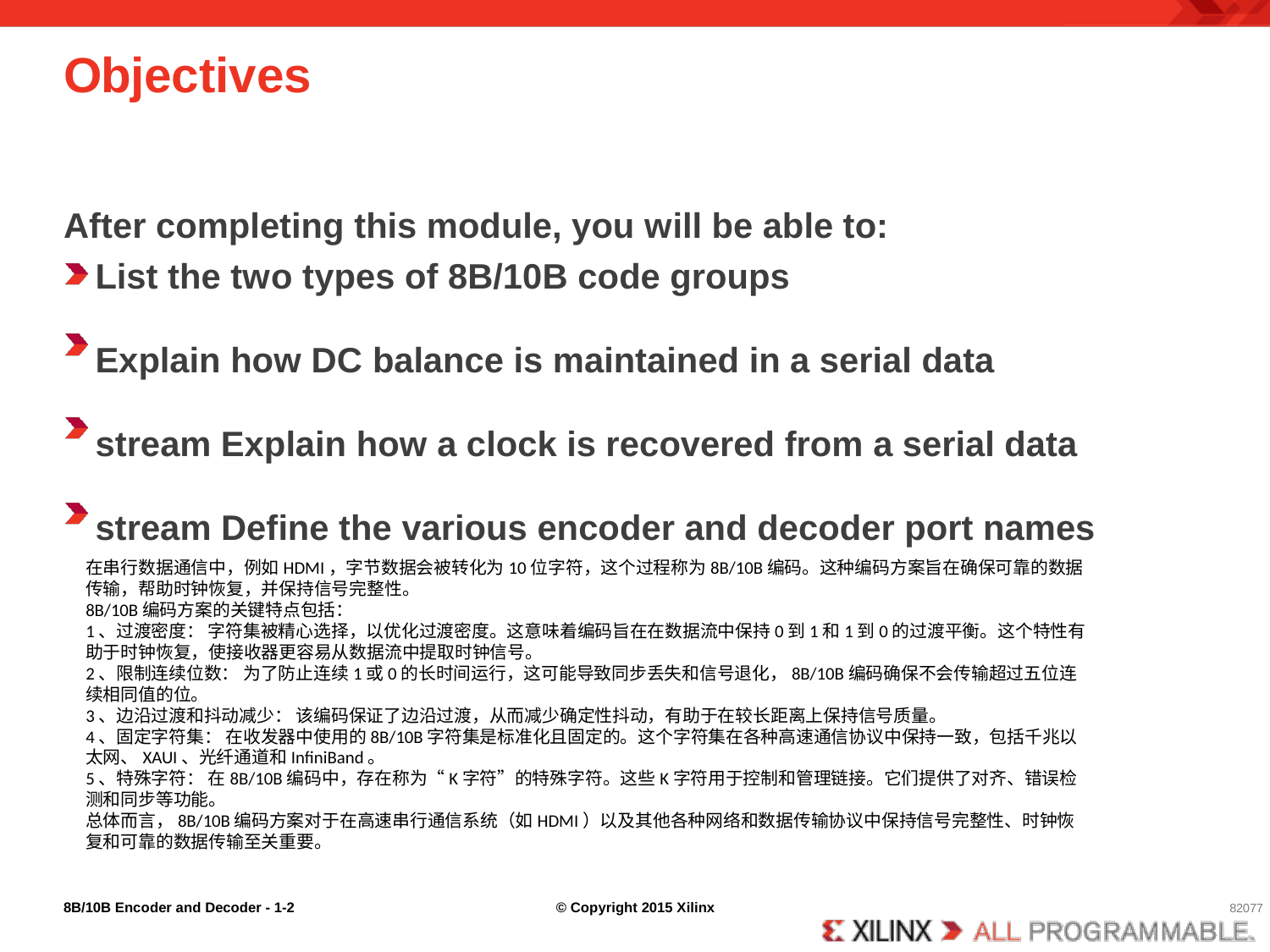

# Objectives

1-2
27375**slide
After completing this module, you will be able to:
List the two types of 8B/10B code groups
Explain how DC balance is maintained in a serial data stream Explain how a clock is recovered from a serial data stream Define the various encoder and decoder port names

在串行数据通信中，例如HDMI，字节数据会被转化为10位字符，这个过程称为8B/10B编码。这种编码方案旨在确保可靠的数据传输，帮助时钟恢复，并保持信号完整性。
8B/10B编码方案的关键特点包括：
1、过渡密度： 字符集被精心选择，以优化过渡密度。这意味着编码旨在在数据流中保持0到1和1到0的过渡平衡。这个特性有助于时钟恢复，使接收器更容易从数据流中提取时钟信号。
2、限制连续位数： 为了防止连续1或0的长时间运行，这可能导致同步丢失和信号退化，8B/10B编码确保不会传输超过五位连续相同值的位。
3、边沿过渡和抖动减少： 该编码保证了边沿过渡，从而减少确定性抖动，有助于在较长距离上保持信号质量。
4、固定字符集： 在收发器中使用的8B/10B字符集是标准化且固定的。这个字符集在各种高速通信协议中保持一致，包括千兆以太网、XAUI、光纤通道和InfiniBand。
5、特殊字符： 在8B/10B编码中，存在称为“K字符”的特殊字符。这些K字符用于控制和管理链接。它们提供了对齐、错误检测和同步等功能。
总体而言，8B/10B编码方案对于在高速串行通信系统（如HDMI）以及其他各种网络和数据传输协议中保持信号完整性、时钟恢复和可靠的数据传输至关重要。
8B/10B Encoder and Decoder - 1-2
© Copyright 2015 Xilinx
82077